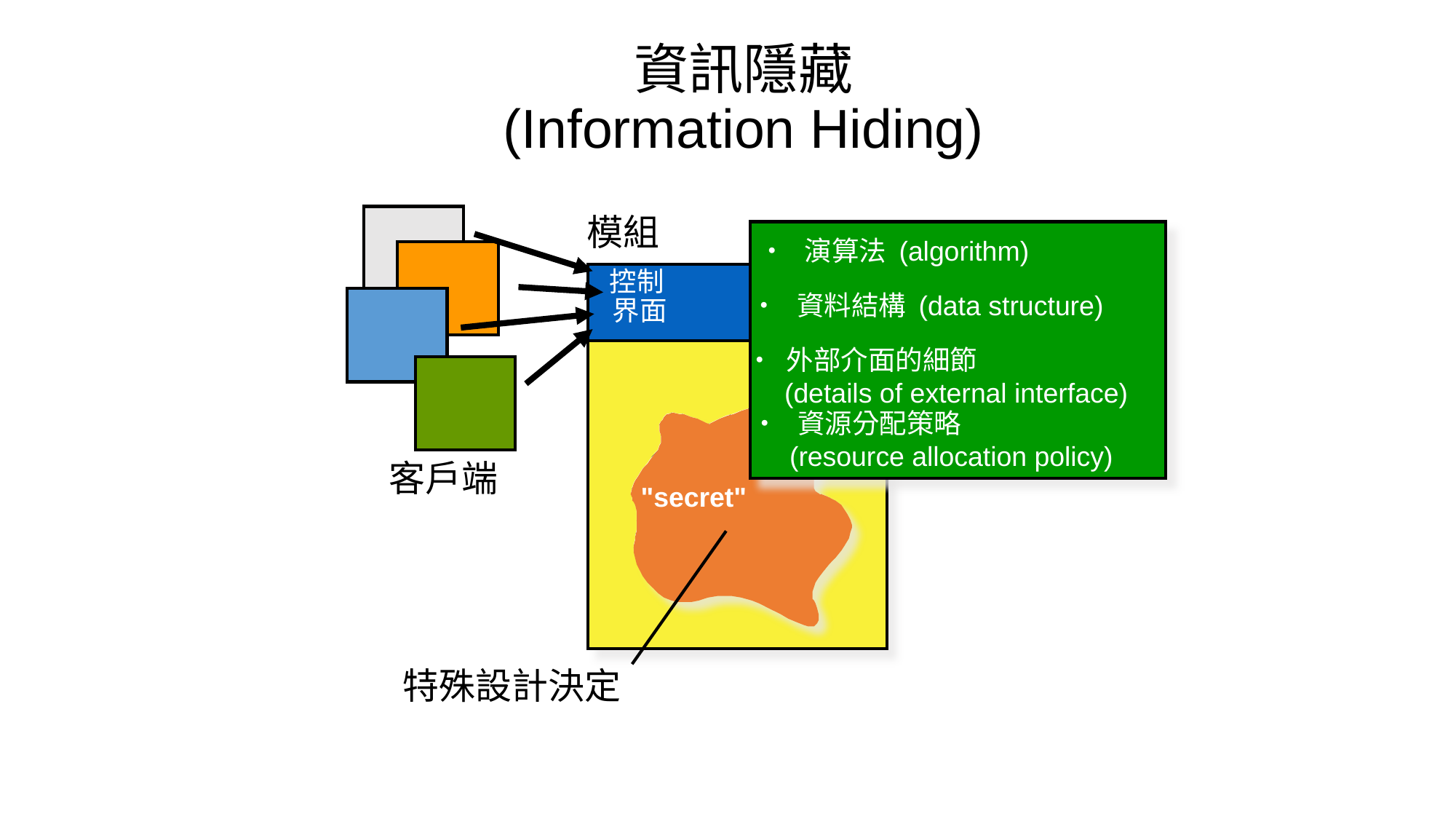

# 資訊隱藏 (Information Hiding)
模組

•  演算法 (algorithm)

控制

•  資料結構 (data structure)

界面

• 外部介面的細節
     (details of external interface)

•  資源分配策略
     (resource allocation policy)

客戶端
"secret"

特殊設計決定